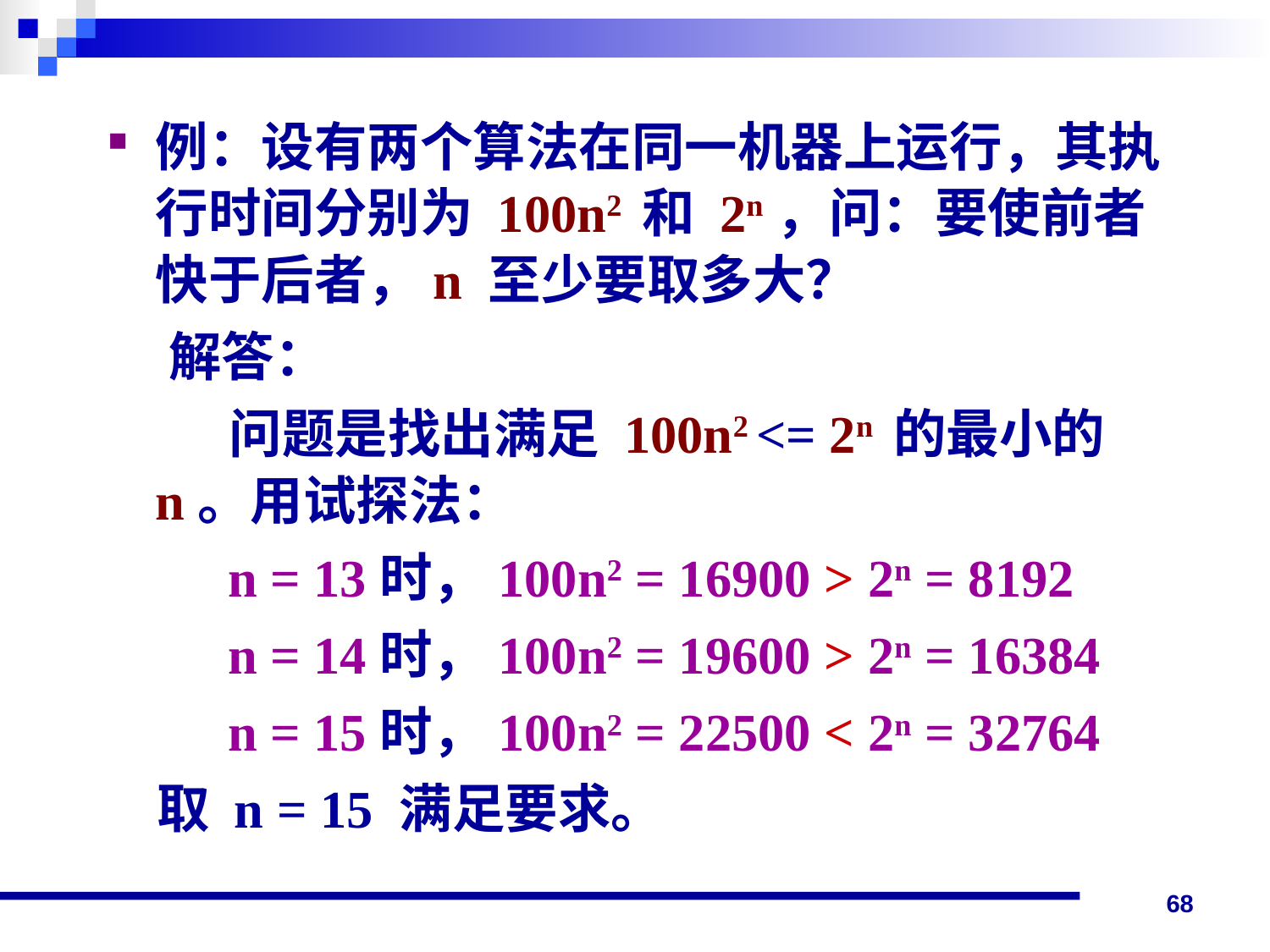

例：设有两个算法在同一机器上运行，其执行时间分别为 100n2 和 2n，问：要使前者快于后者，n 至少要取多大？
    解答：
         问题是找出满足 100n2 <= 2n 的最小的n。用试探法：
         n = 13时，100n2 = 16900 > 2n = 8192
         n = 14时，100n2 = 19600 > 2n = 16384
         n = 15时，100n2 = 22500 < 2n = 32764
   取 n = 15 满足要求。
68